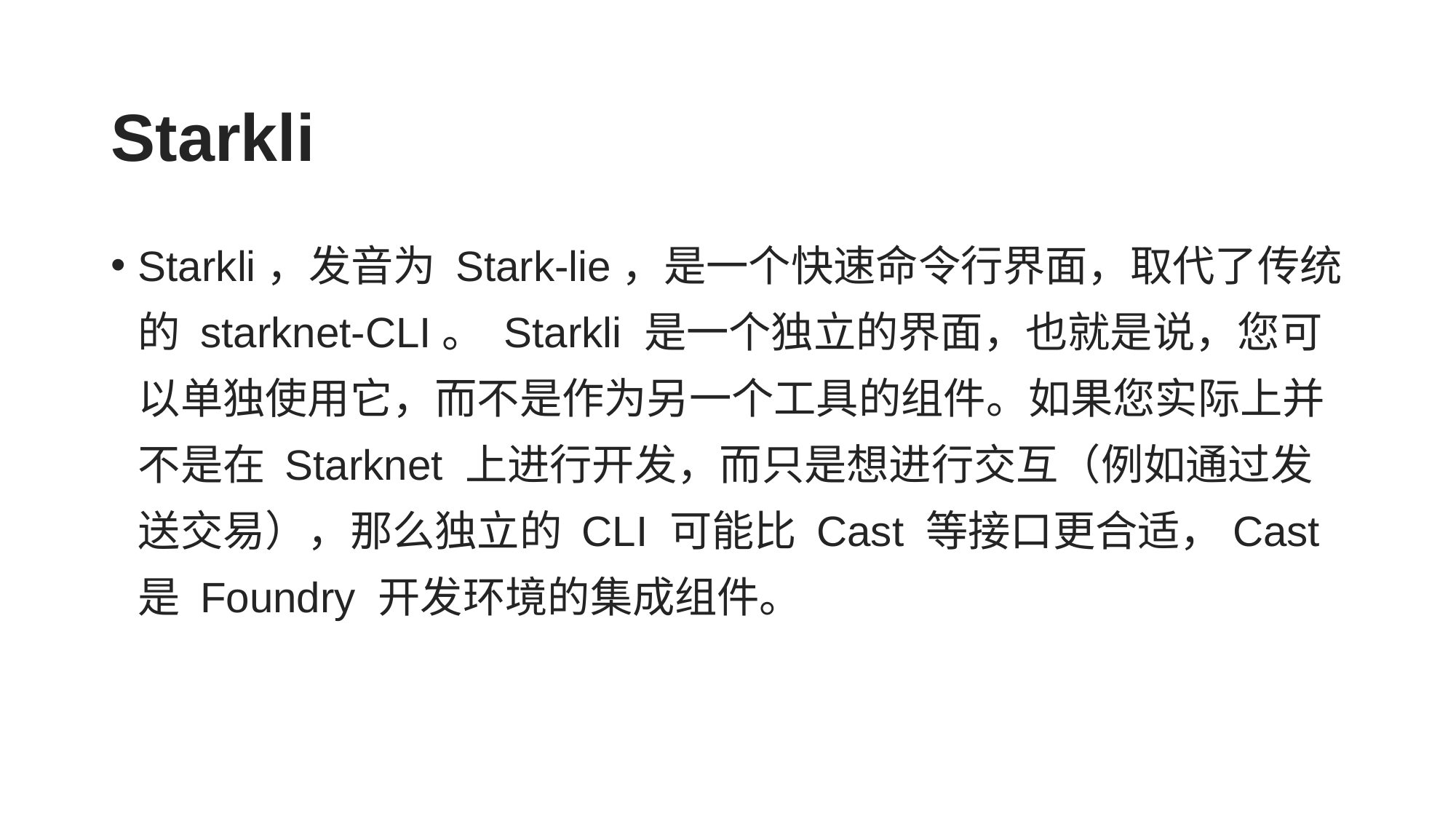

# Starkli
Starkli，发音为 Stark-lie，是一个快速命令行界面，取代了传统的 starknet-CLI。 Starkli 是一个独立的界面，也就是说，您可以单独使用它，而不是作为另一个工具的组件。如果您实际上并不是在 Starknet 上进行开发，而只是想进行交互（例如通过发送交易），那么独立的 CLI 可能比 Cast 等接口更合适，Cast 是 Foundry 开发环境的集成组件。